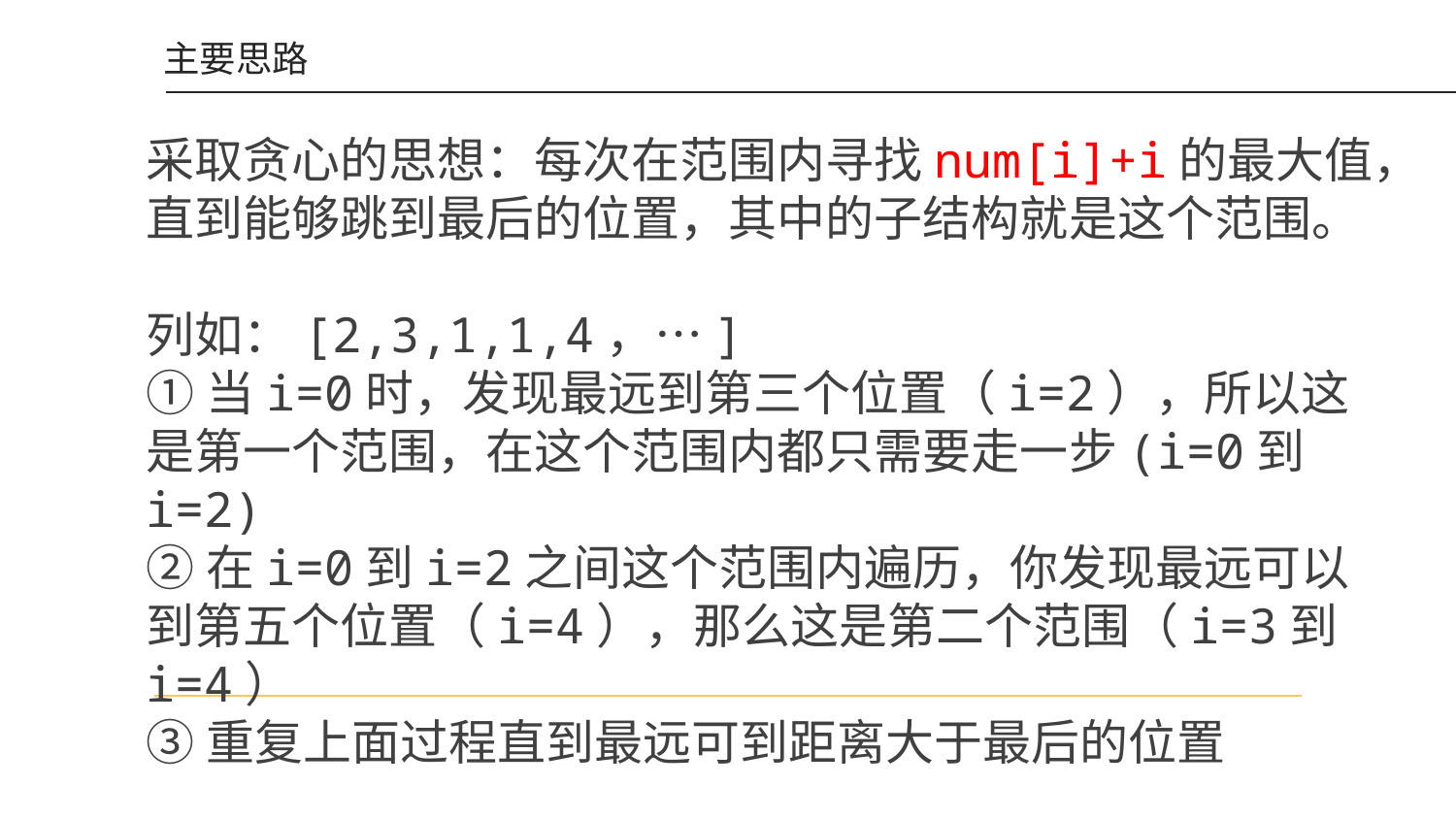

主要思路
采取贪心的思想：每次在范围内寻找num[i]+i的最大值，直到能够跳到最后的位置，其中的子结构就是这个范围。

列如：[2,3,1,1,4，…]
①当i=0时，发现最远到第三个位置（i=2），所以这是第一个范围，在这个范围内都只需要走一步(i=0到i=2)
②在i=0到i=2之间这个范围内遍历，你发现最远可以到第五个位置（i=4），那么这是第二个范围（i=3到i=4）
③重复上面过程直到最远可到距离大于最后的位置